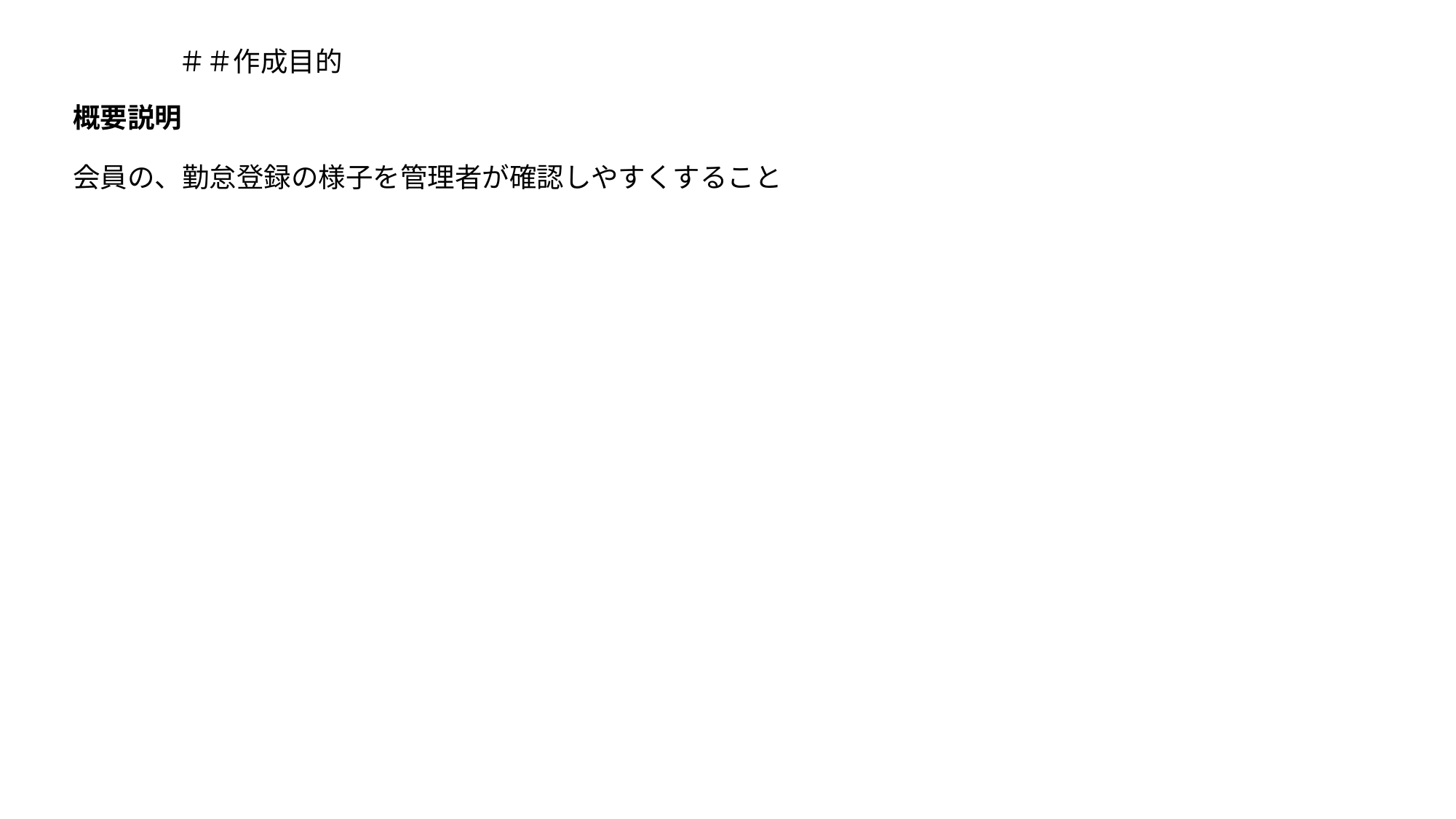

＃＃作成目的
概要説明
会員の、勤怠登録の様子を管理者が確認しやすくすること